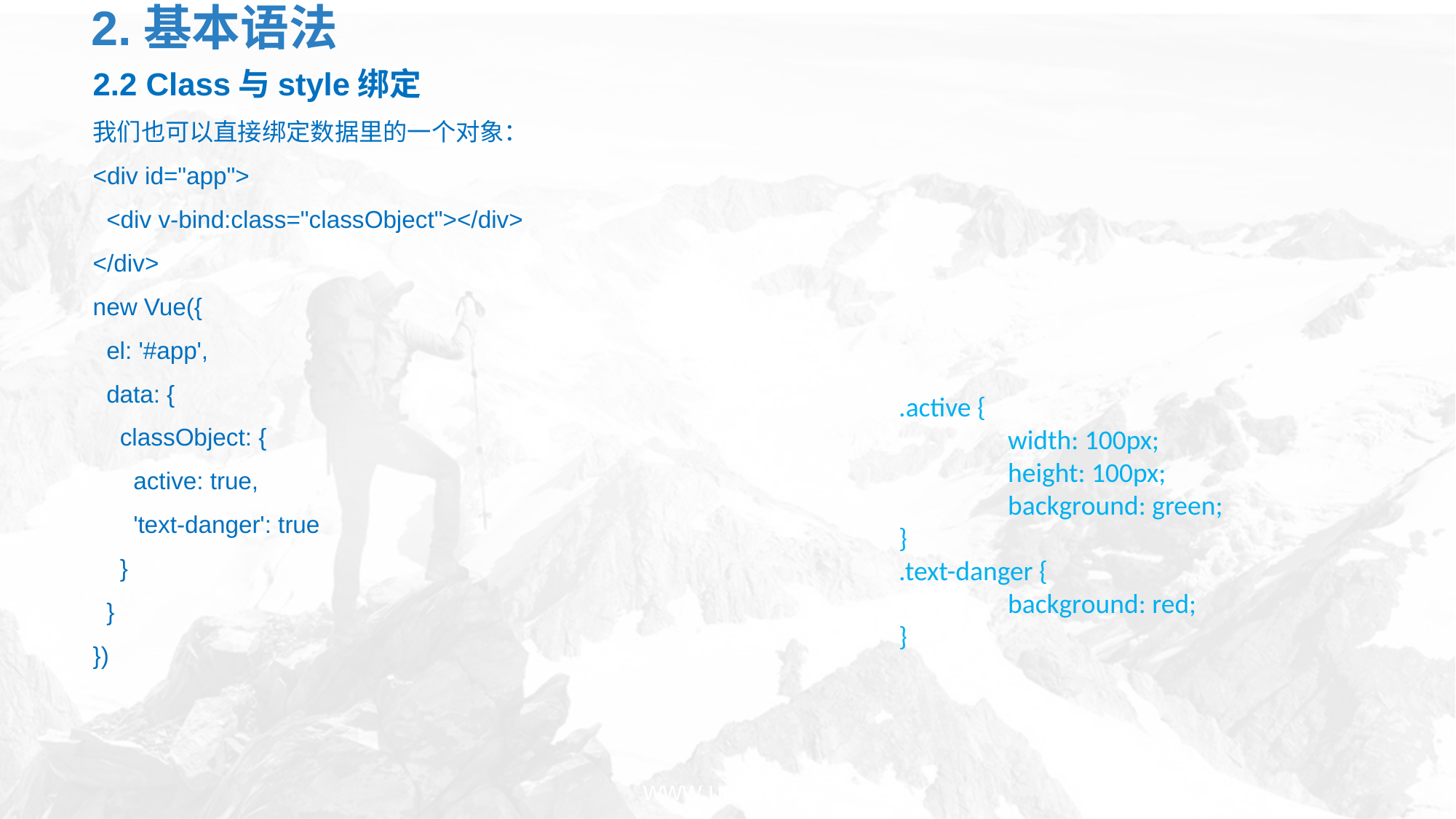

# 2.基本语法
2.2 Class与style绑定
我们也可以直接绑定数据里的一个对象：
<div id="app">
  <div v-bind:class="classObject"></div>
</div>
new Vue({
  el: '#app',
  data: {
    classObject: {
      active: true,
      'text-danger': true
    }
  }
})
.active {
	width: 100px;
	height: 100px;
	background: green;
}
.text-danger {
	background: red;
}
www.usian.cn